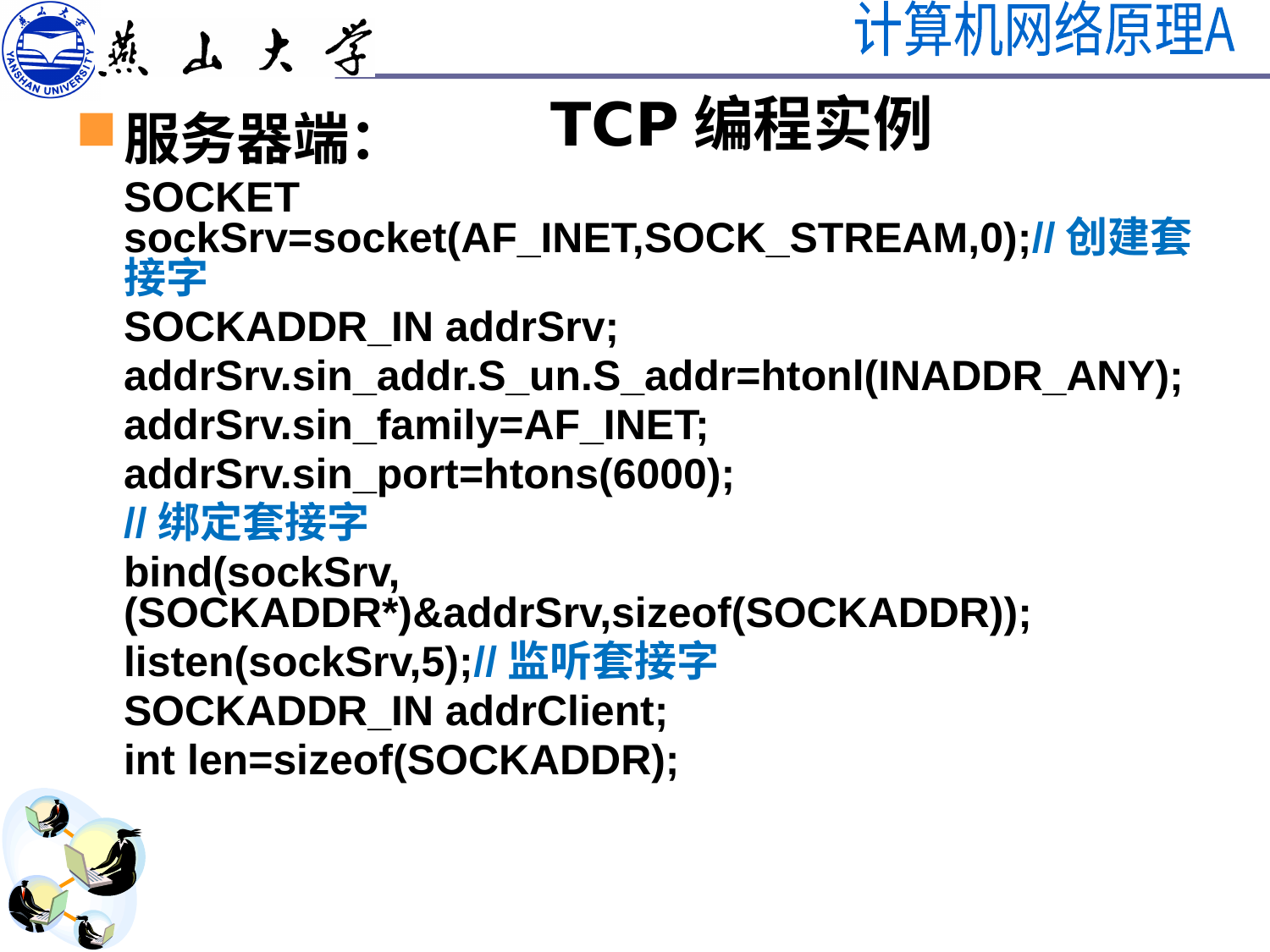

TCP编程实例
服务器端：
	SOCKET sockSrv=socket(AF_INET,SOCK_STREAM,0);//创建套接字
	SOCKADDR_IN addrSrv;
	addrSrv.sin_addr.S_un.S_addr=htonl(INADDR_ANY);
	addrSrv.sin_family=AF_INET;
	addrSrv.sin_port=htons(6000);
	//绑定套接字
	bind(sockSrv,(SOCKADDR*)&addrSrv,sizeof(SOCKADDR));
	listen(sockSrv,5);//监听套接字
	SOCKADDR_IN addrClient;
	int len=sizeof(SOCKADDR);

128